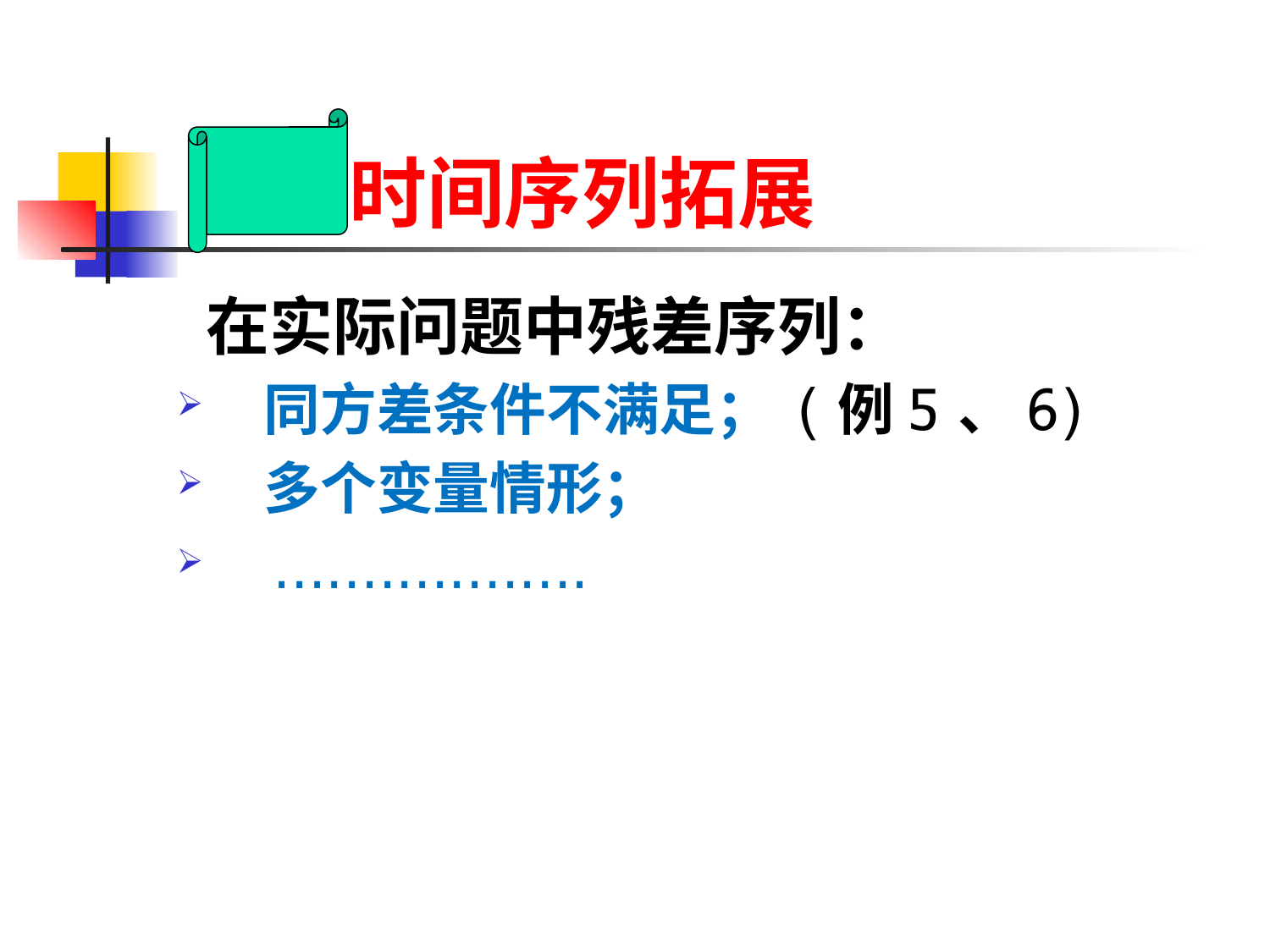

# 时间序列拓展

 在实际问题中残差序列：
  同方差条件不满足； (例5、6)
  多个变量情形；
   ..................